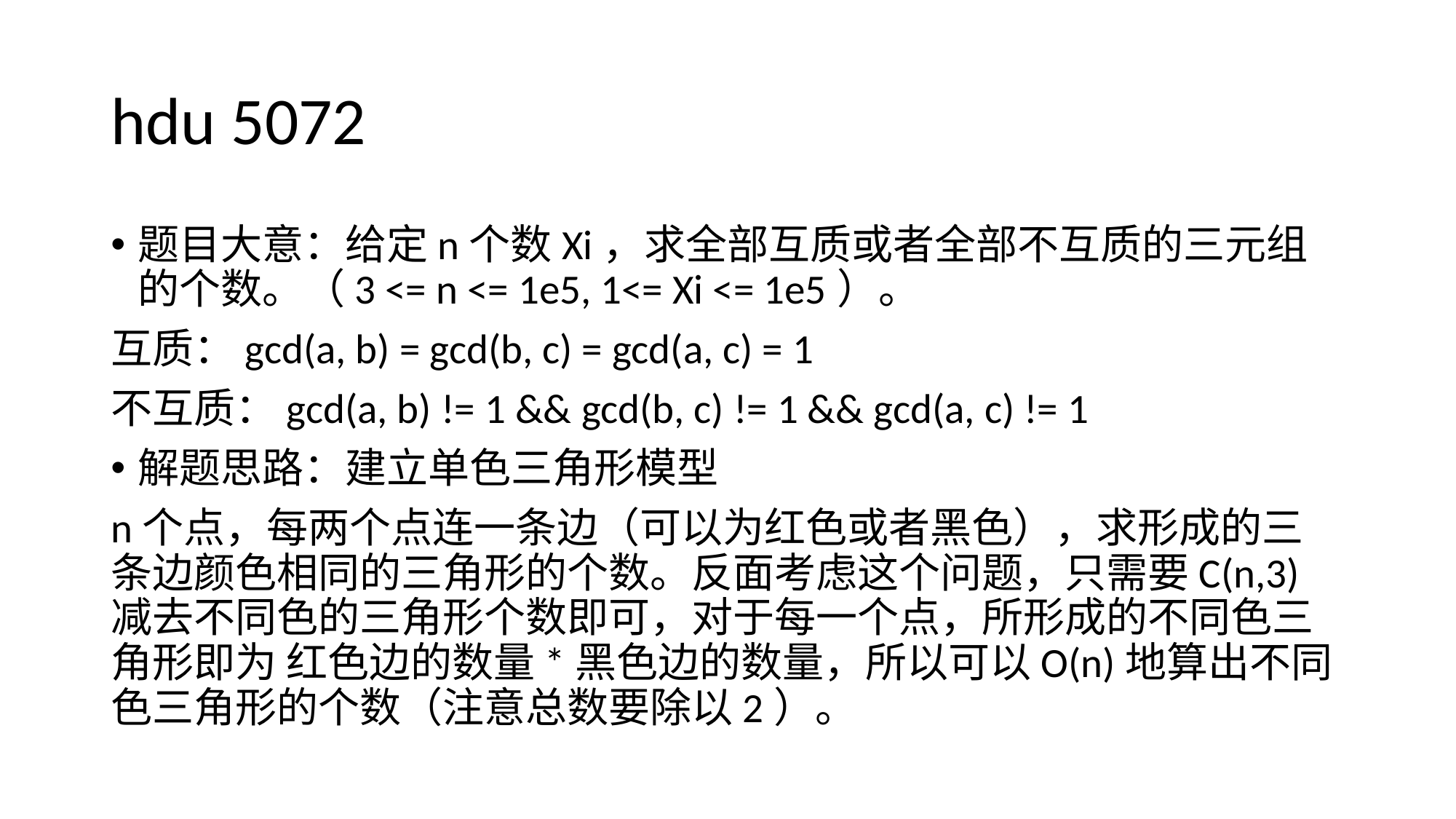

# hdu 5072
题目大意：给定n个数Xi，求全部互质或者全部不互质的三元组的个数。（3 <= n <= 1e5, 1<= Xi <= 1e5）。
互质：gcd(a, b) = gcd(b, c) = gcd(a, c) = 1
不互质：gcd(a, b) != 1 && gcd(b, c) != 1 && gcd(a, c) != 1
解题思路：建立单色三角形模型
n个点，每两个点连一条边（可以为红色或者黑色），求形成的三条边颜色相同的三角形的个数。反面考虑这个问题，只需要C(n,3)减去不同色的三角形个数即可，对于每一个点，所形成的不同色三角形即为 红色边的数量*黑色边的数量，所以可以O(n)地算出不同色三角形的个数（注意总数要除以2）。